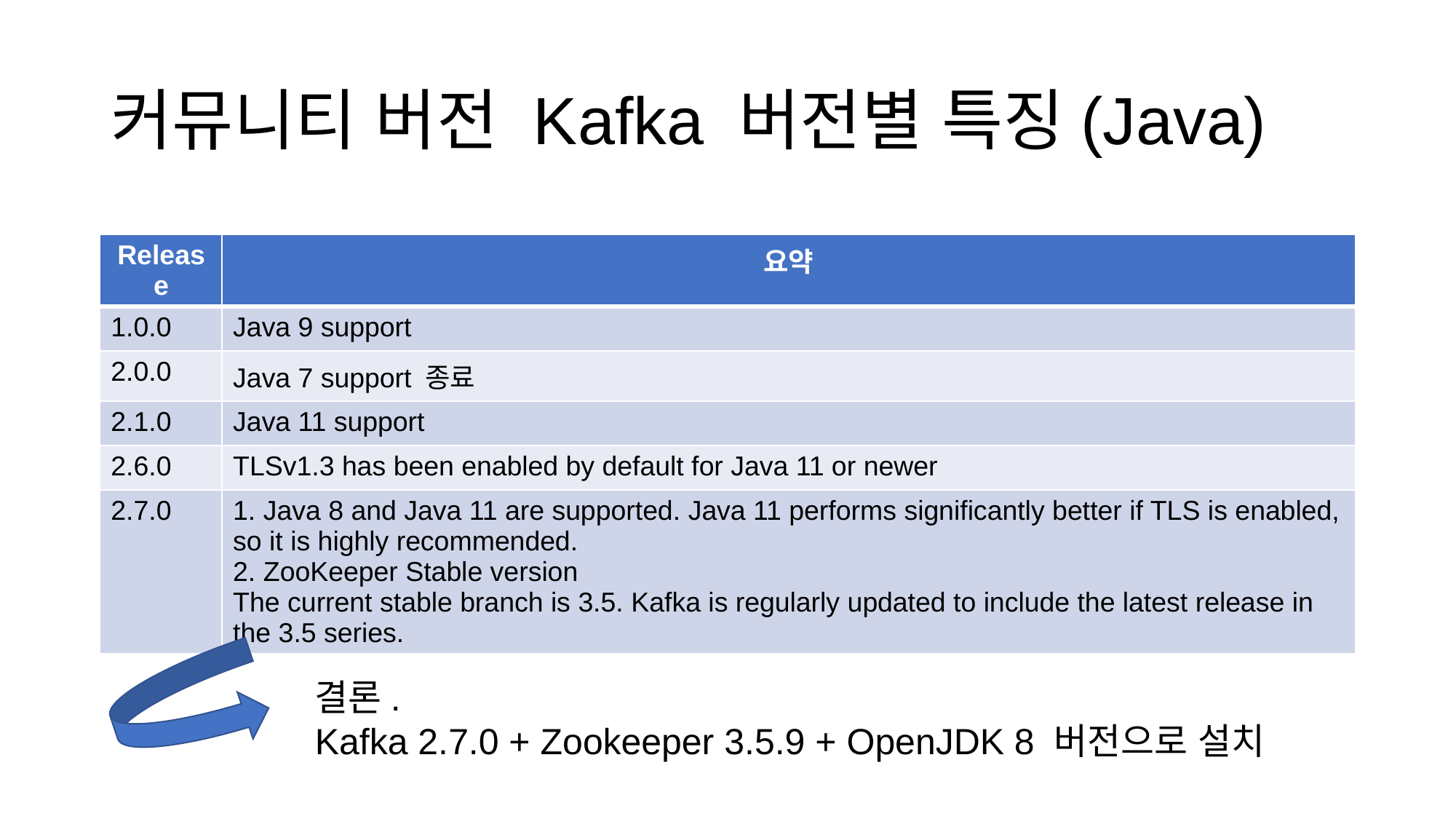

# 커뮤니티 버전 Kafka 버전별 특징(Java)
| Release | 요약 |
| --- | --- |
| 1.0.0 | Java 9 support |
| 2.0.0 | Java 7 support 종료 |
| 2.1.0 | Java 11 support |
| 2.6.0 | TLSv1.3 has been enabled by default for Java 11 or newer |
| 2.7.0 | 1. Java 8 and Java 11 are supported. Java 11 performs significantly better if TLS is enabled, so it is highly recommended. 2. ZooKeeper Stable version The current stable branch is 3.5. Kafka is regularly updated to include the latest release in the 3.5 series. |

결론.
Kafka 2.7.0 + Zookeeper 3.5.9 + OpenJDK 8 버전으로 설치